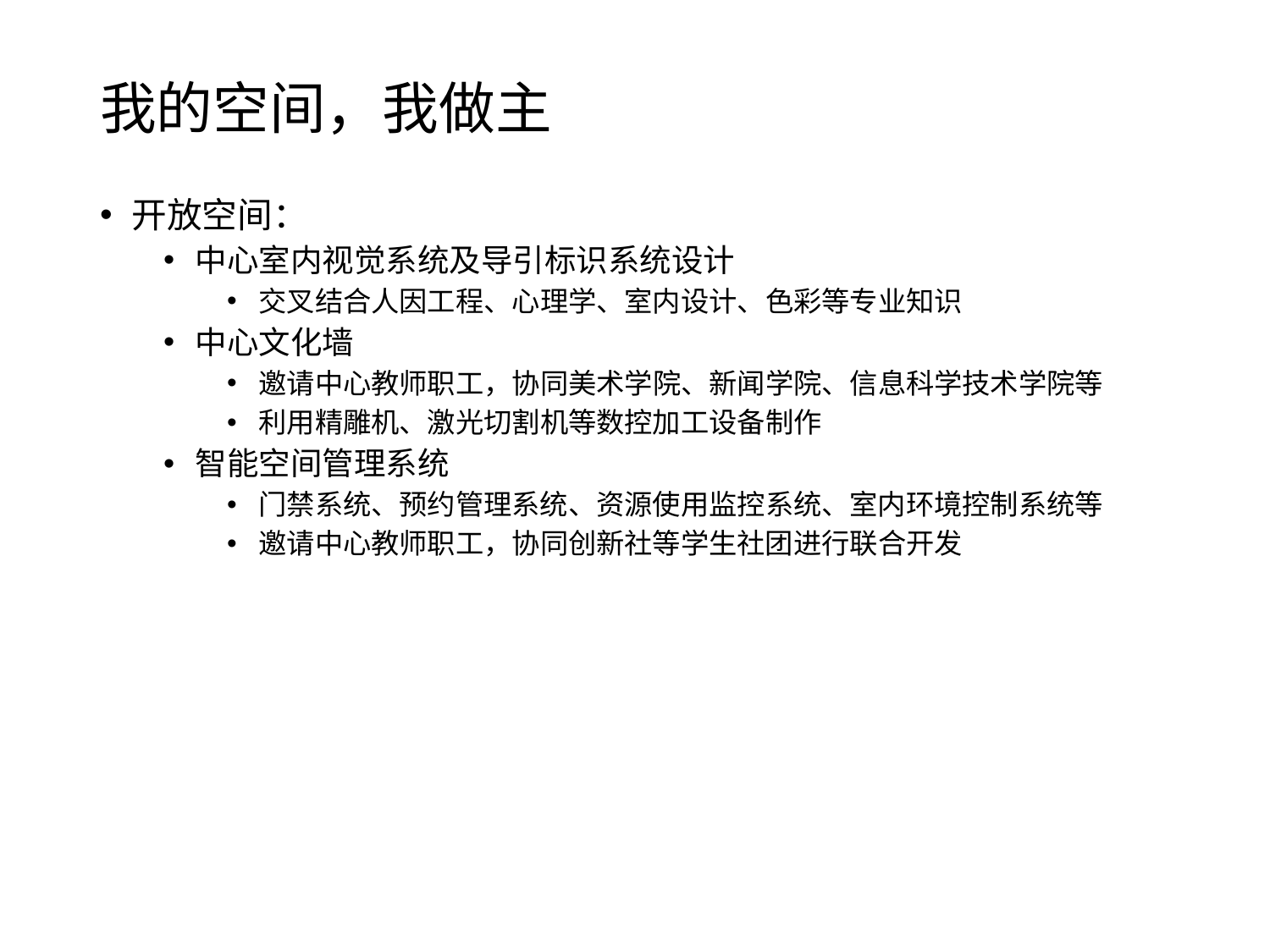

# 我的空间，我做主
开放空间：
中心室内视觉系统及导引标识系统设计
交叉结合人因工程、心理学、室内设计、色彩等专业知识
中心文化墙
邀请中心教师职工，协同美术学院、新闻学院、信息科学技术学院等
利用精雕机、激光切割机等数控加工设备制作
智能空间管理系统
门禁系统、预约管理系统、资源使用监控系统、室内环境控制系统等
邀请中心教师职工，协同创新社等学生社团进行联合开发